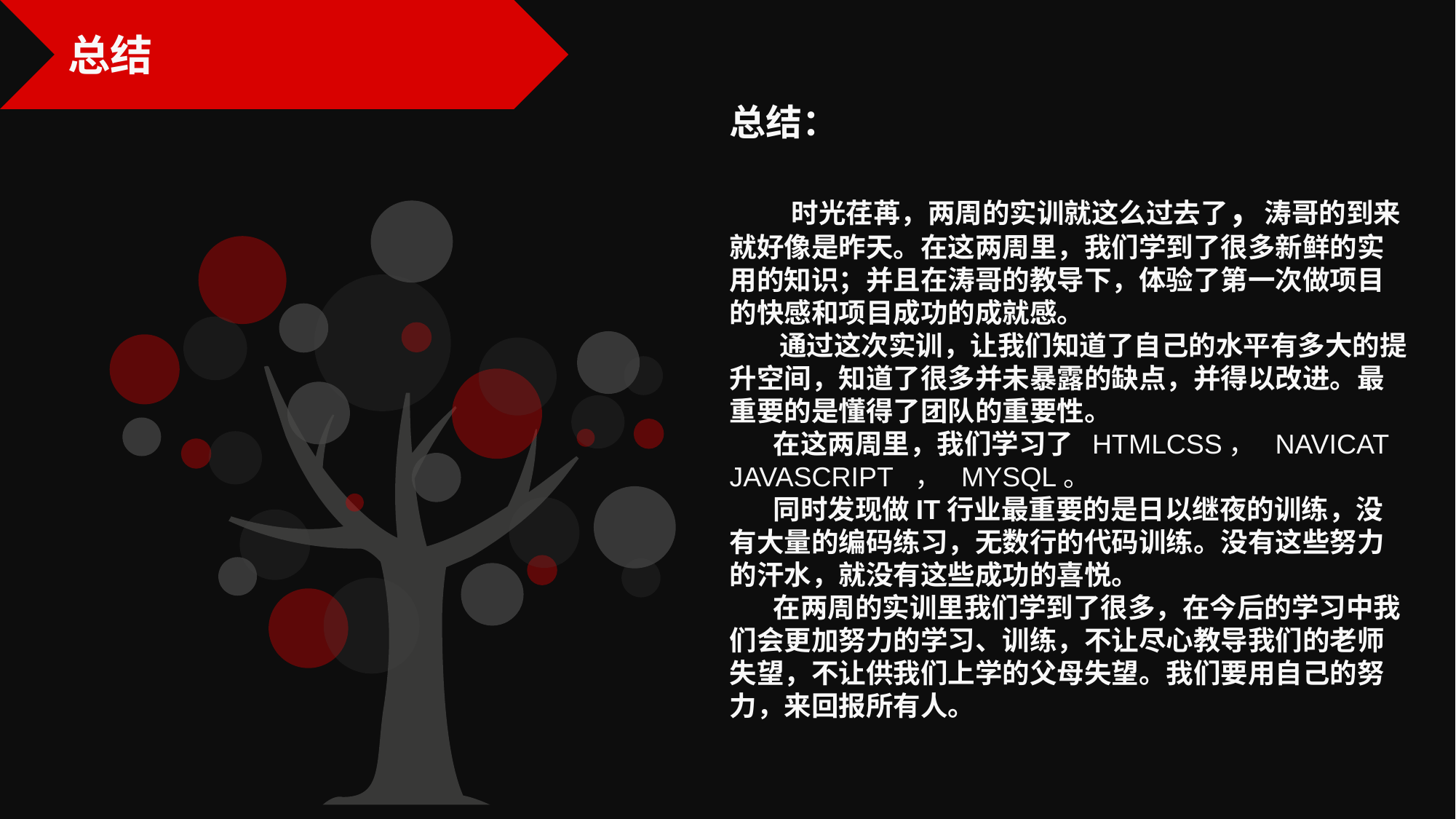

总结
总结：

       时光荏苒，两周的实训就这么过去了，涛哥的到来就好像是昨天。在这两周里，我们学到了很多新鲜的实用的知识；并且在涛哥的教导下，体验了第一次做项目的快感和项目成功的成就感。
       通过这次实训，让我们知道了自己的水平有多大的提升空间，知道了很多并未暴露的缺点，并得以改进。最重要的是懂得了团队的重要性。
      在这两周里，我们学习了  HTMLCSS，  NAVICAT
JAVASCRIPT  ，  MYSQL。
      同时发现做IT行业最重要的是日以继夜的训练，没有大量的编码练习，无数行的代码训练。没有这些努力的汗水，就没有这些成功的喜悦。
      在两周的实训里我们学到了很多，在今后的学习中我们会更加努力的学习、训练，不让尽心教导我们的老师失望，不让供我们上学的父母失望。我们要用自己的努力，来回报所有人。